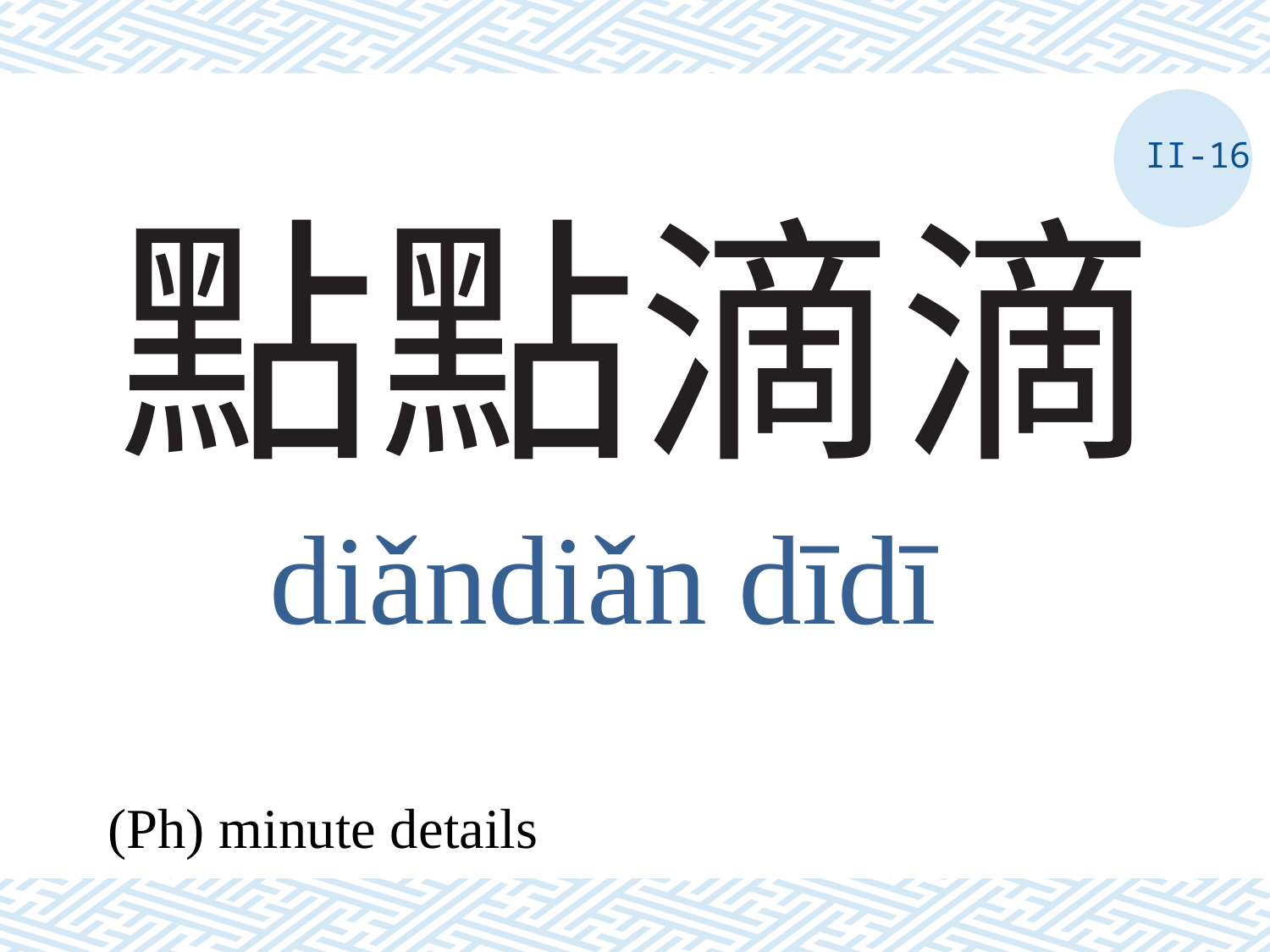

II-16

# 點點滴滴
diǎndiǎn dīdī
(Ph) minute details